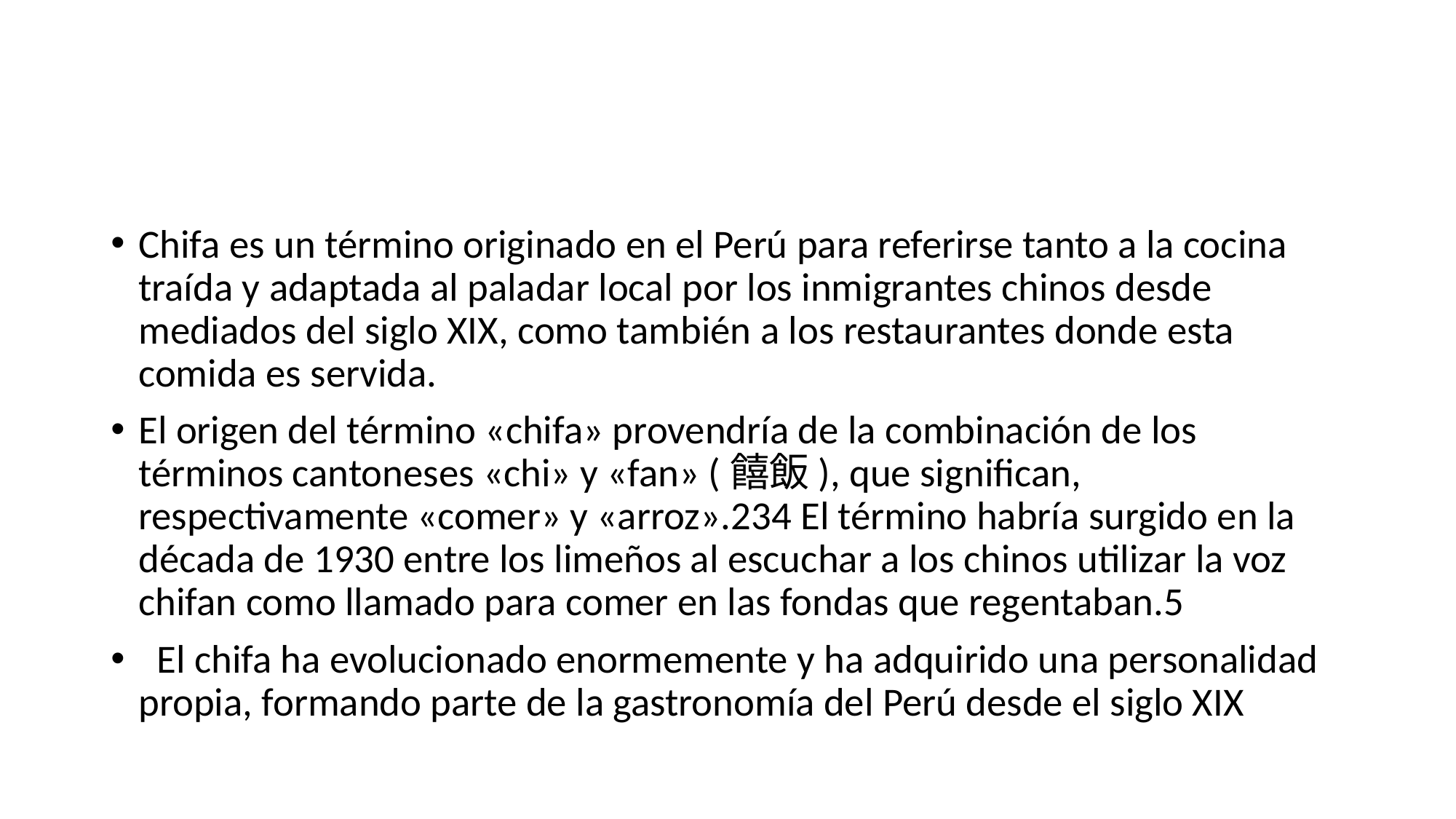

Chifa es un término originado en el Perú para referirse tanto a la cocina traída y adaptada al paladar local por los inmigrantes chinos desde mediados del siglo XIX, como también a los restaurantes donde esta comida es servida.
El origen del término «chifa» provendría de la combinación de los términos cantoneses «chi» y «fan» (饎飯), que significan, respectivamente «comer» y «arroz».2​3​4​ El término habría surgido en la década de 1930 entre los limeños al escuchar a los chinos utilizar la voz chifan como llamado para comer en las fondas que regentaban.5​
  El chifa ha evolucionado enormemente y ha adquirido una personalidad propia, formando parte de la gastronomía del Perú desde el siglo XIX